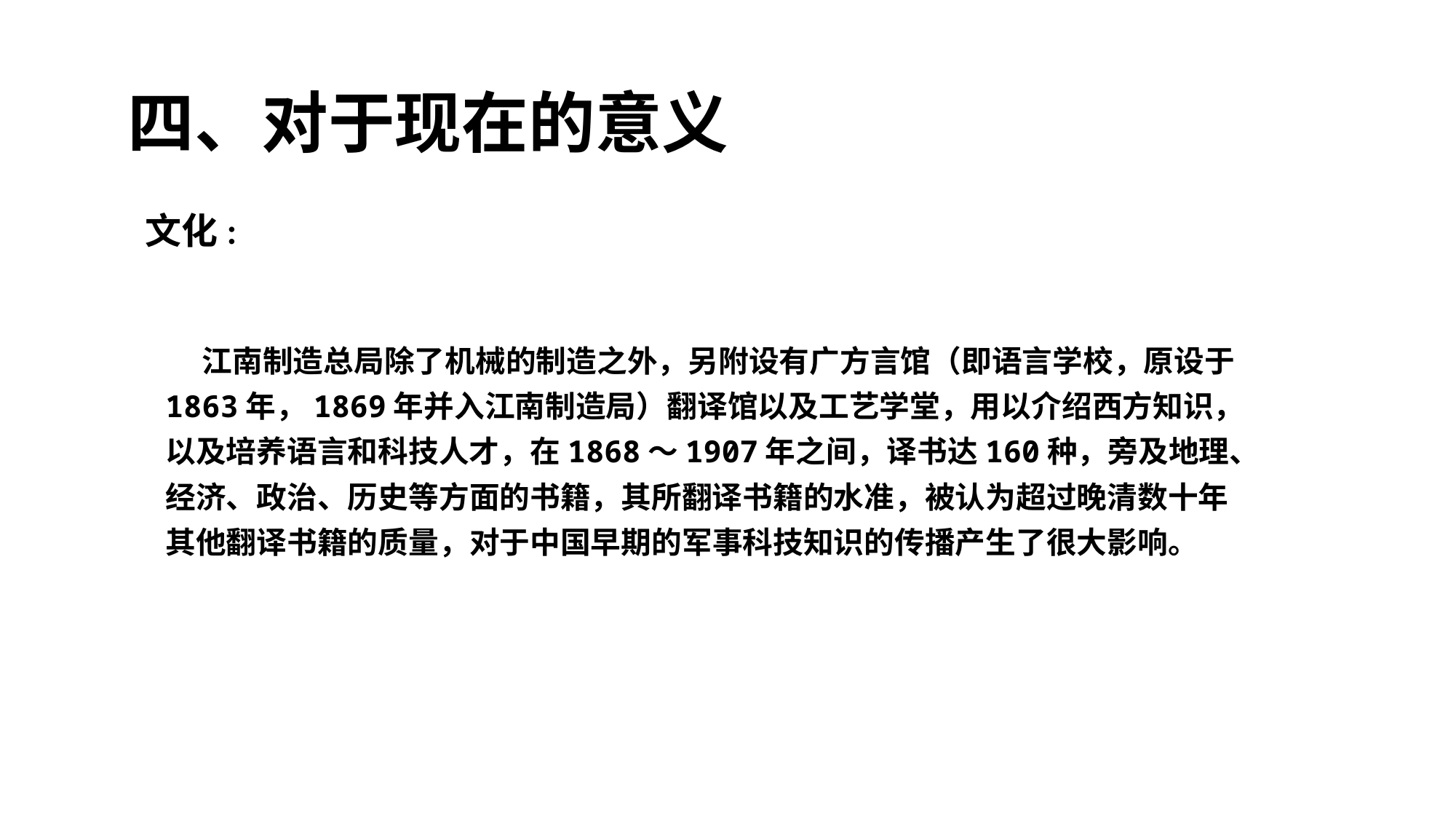

四、对于现在的意义
文化:
江南制造总局除了机械的制造之外，另附设有广方言馆（即语言学校，原设于1863年，1869年并入江南制造局）翻译馆以及工艺学堂，用以介绍西方知识，以及培养语言和科技人才，在1868～1907年之间，译书达160种，旁及地理、经济、政治、历史等方面的书籍，其所翻译书籍的水准，被认为超过晚清数十年其他翻译书籍的质量，对于中国早期的军事科技知识的传播产生了很大影响。